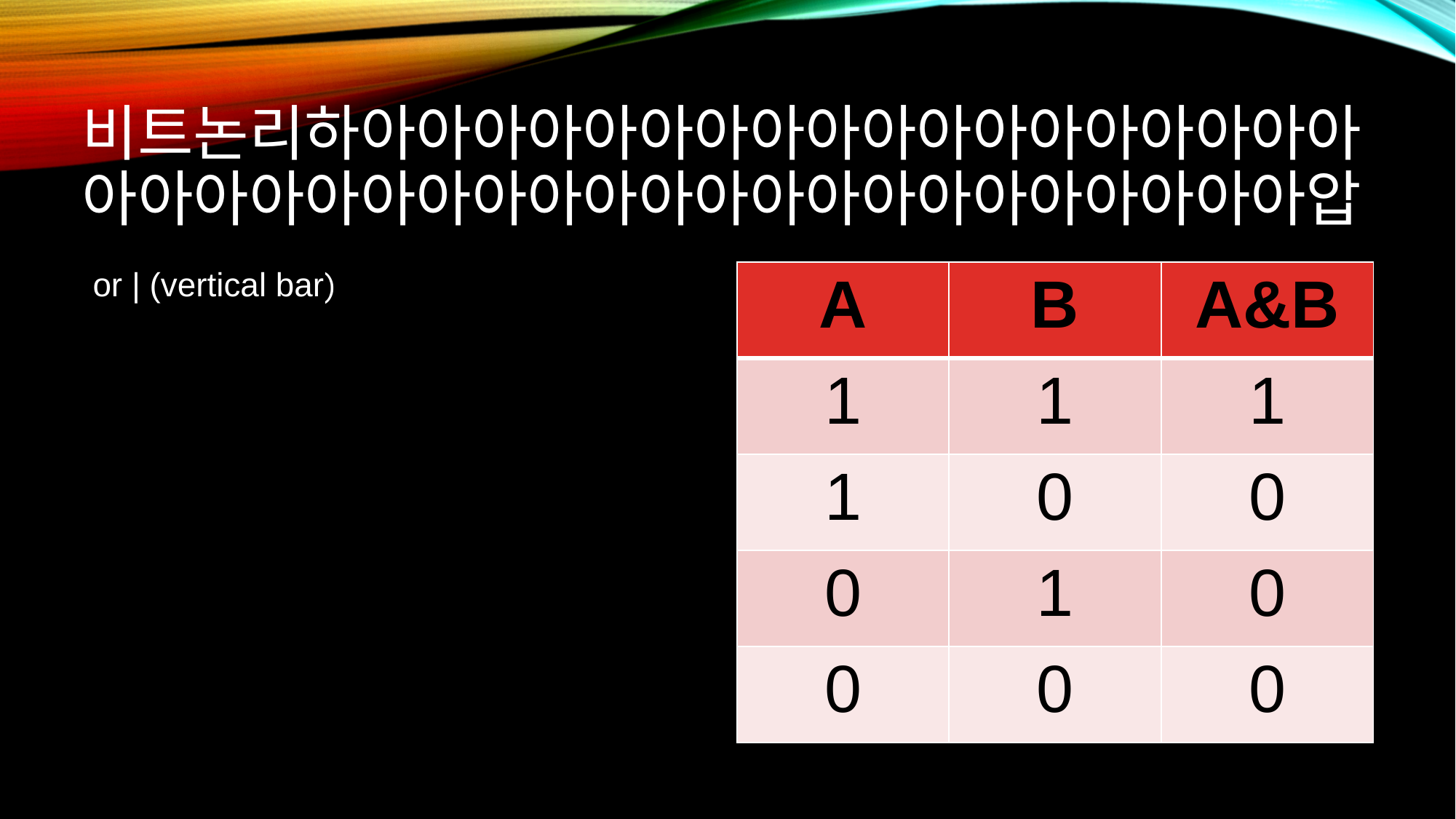

# 비트논리하아아아아아아아아아아아아아아아아아아아아아아아아아아아아아아아아아아아아아아아아압
| A | B | A&B |
| --- | --- | --- |
| 1 | 1 | 1 |
| 1 | 0 | 0 |
| 0 | 1 | 0 |
| 0 | 0 | 0 |
or | (vertical bar)